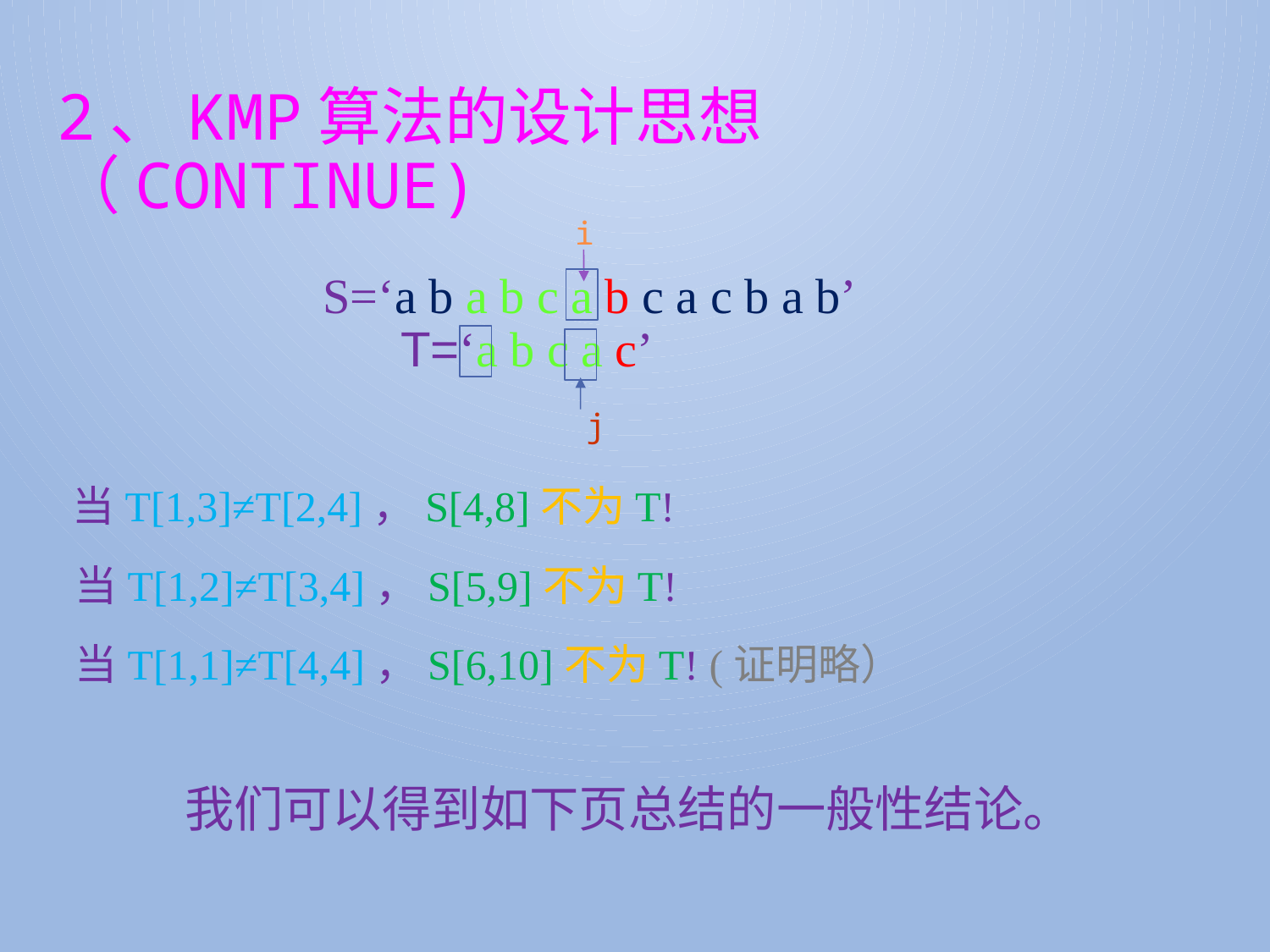

# 2、KMP算法的设计思想（continue)
i

S=‘a b a b c a b c a c b a b’
T=‘a b c a c’

j

当T[1,3]≠T[2,4]，S[4,8]不为T!
当T[1,2]≠T[3,4]，S[5,9]不为T!
当T[1,1]≠T[4,4]，S[6,10]不为T! (证明略）
我们可以得到如下页总结的一般性结论。